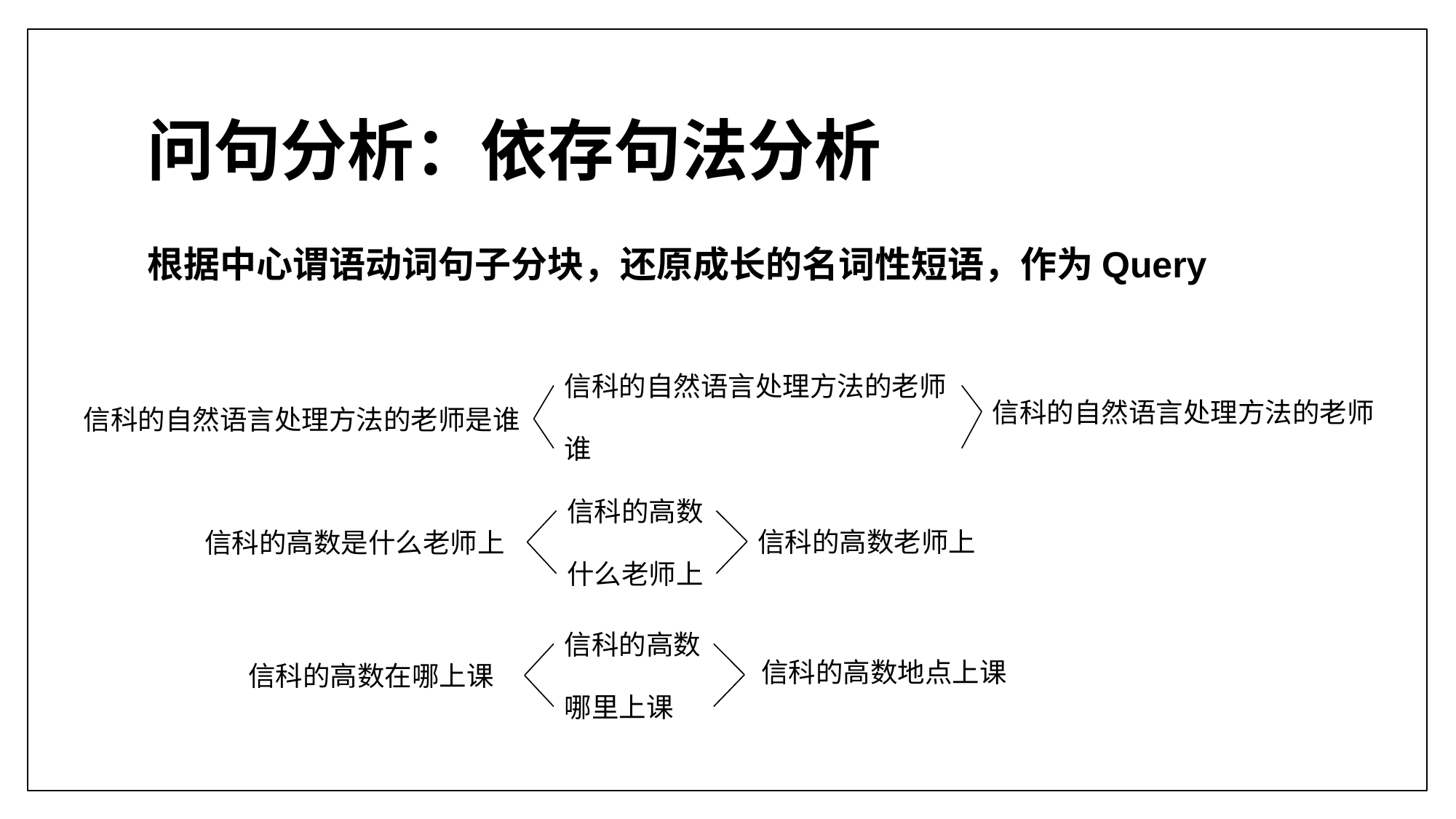

# 问句分析：依存句法分析
根据中心谓语动词句子分块，还原成长的名词性短语，作为Query
信科的自然语言处理方法的老师
信科的自然语言处理方法的老师
信科的自然语言处理方法的老师是谁
谁
信科的高数
信科的高数老师上
信科的高数是什么老师上
什么老师上
信科的高数
信科的高数地点上课
信科的高数在哪上课
哪里上课